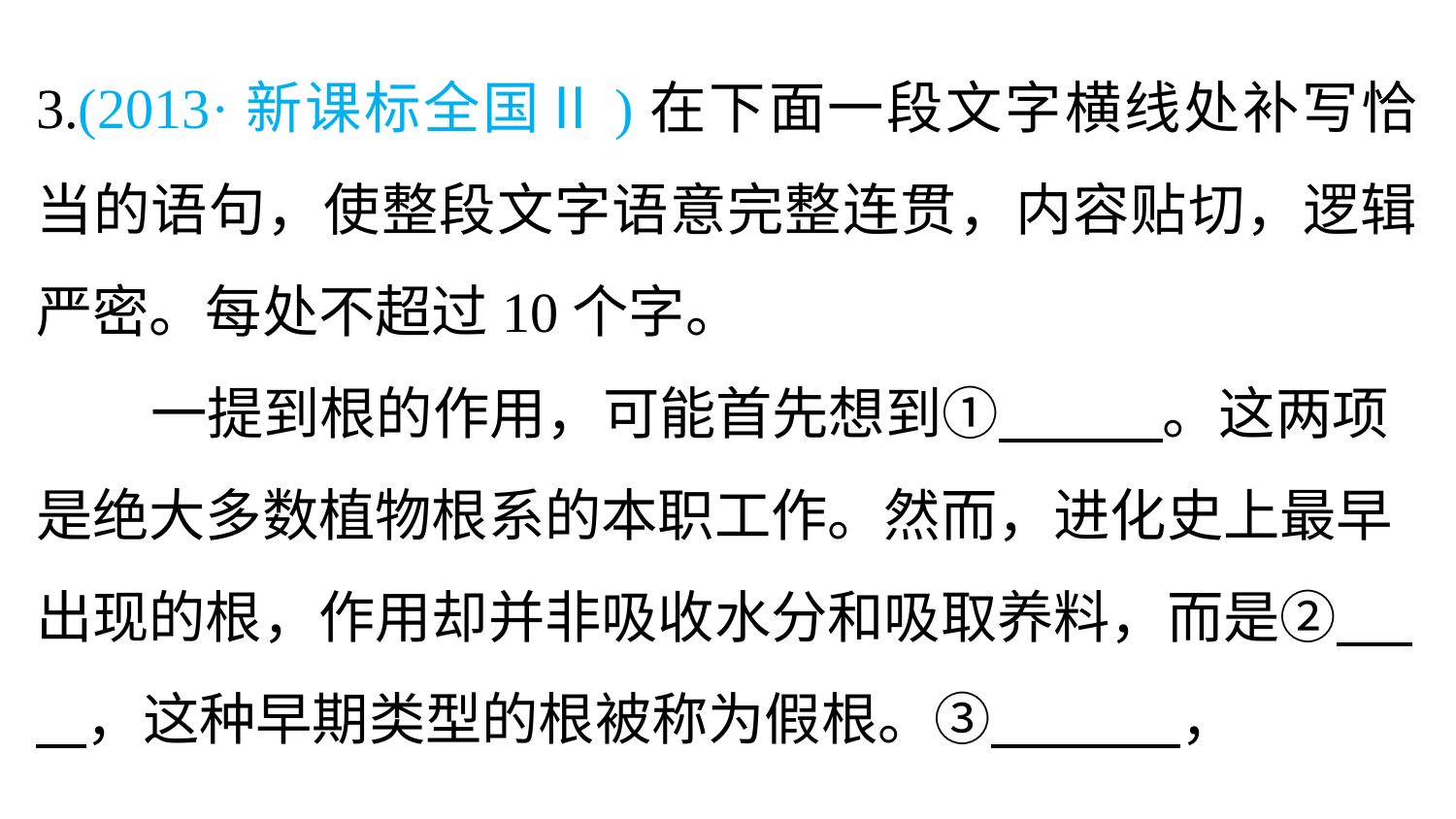

3.(2013·新课标全国Ⅱ)在下面一段文字横线处补写恰当的语句，使整段文字语意完整连贯，内容贴切，逻辑严密。每处不超过10个字。
        一提到根的作用，可能首先想到①             。这两项是绝大多数植物根系的本职工作。然而，进化史上最早出现的根，作用却并非吸收水分和吸取养料，而是②           ，这种早期类型的根被称为假根。③               ，